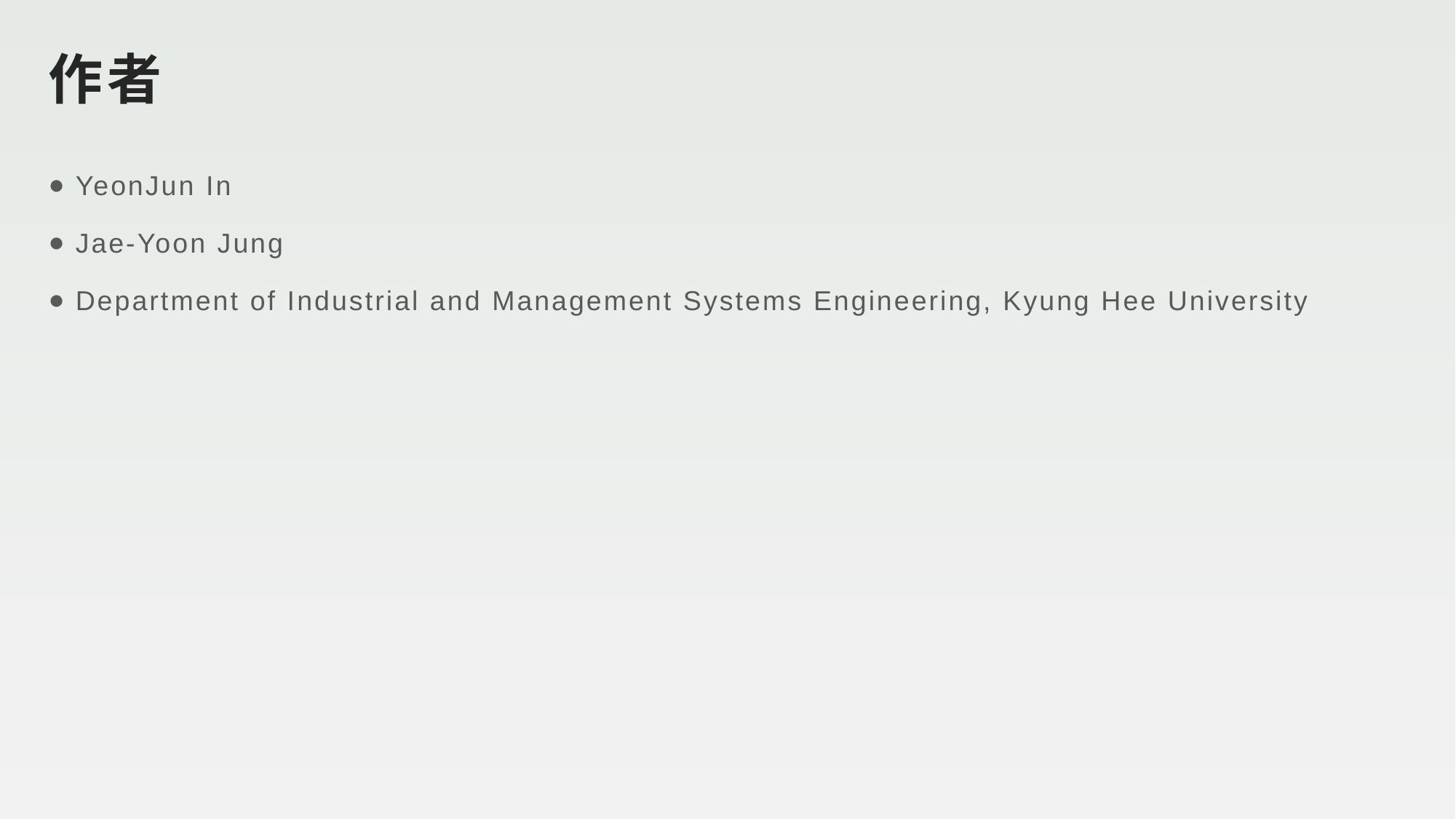

# 作者
YeonJun In
Jae-Yoon Jung
Department of Industrial and Management Systems Engineering, Kyung Hee University